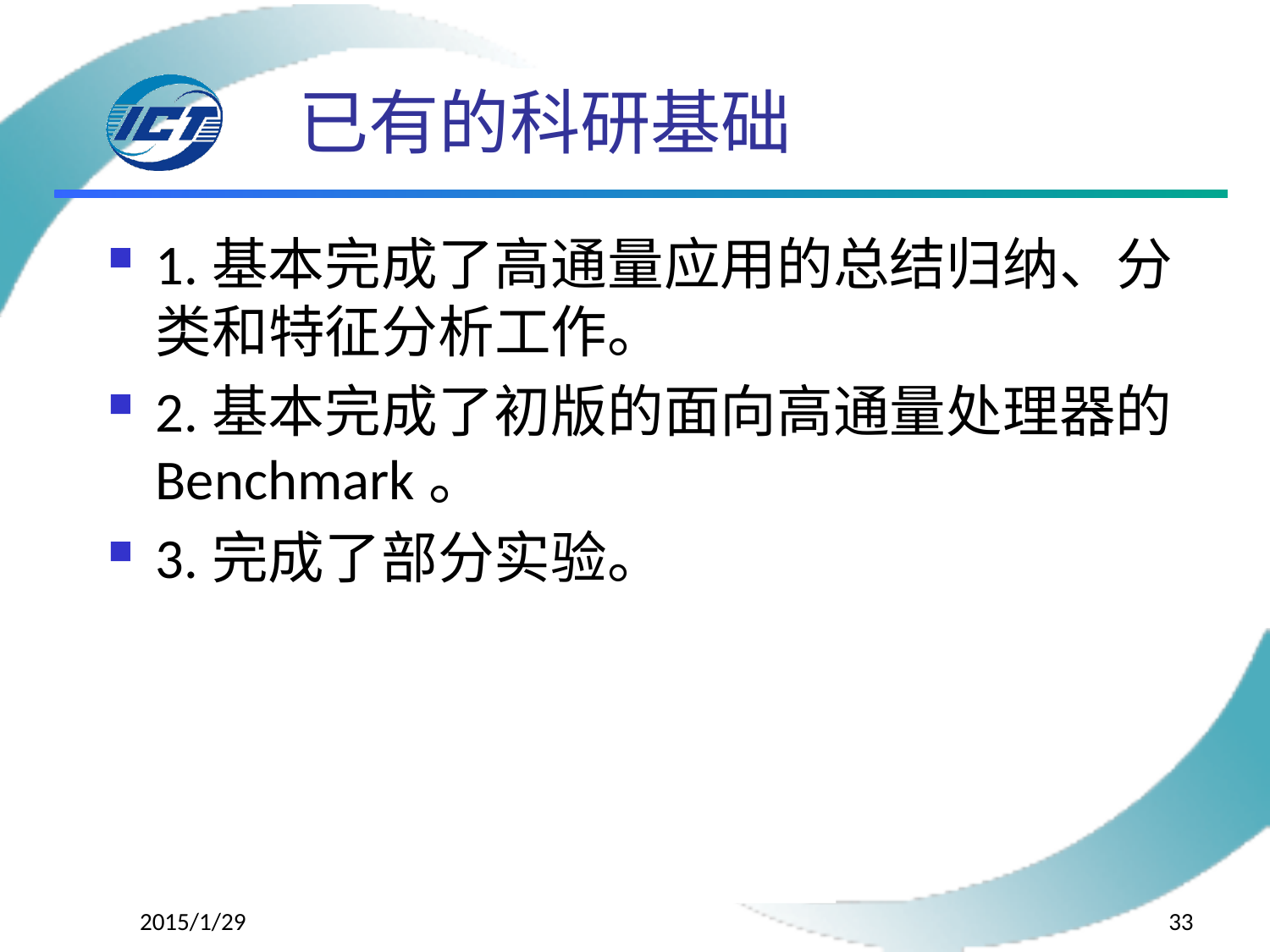

# 已有的科研基础
1.基本完成了高通量应用的总结归纳、分类和特征分析工作。
2.基本完成了初版的面向高通量处理器的Benchmark。
3.完成了部分实验。
2015/1/29
33